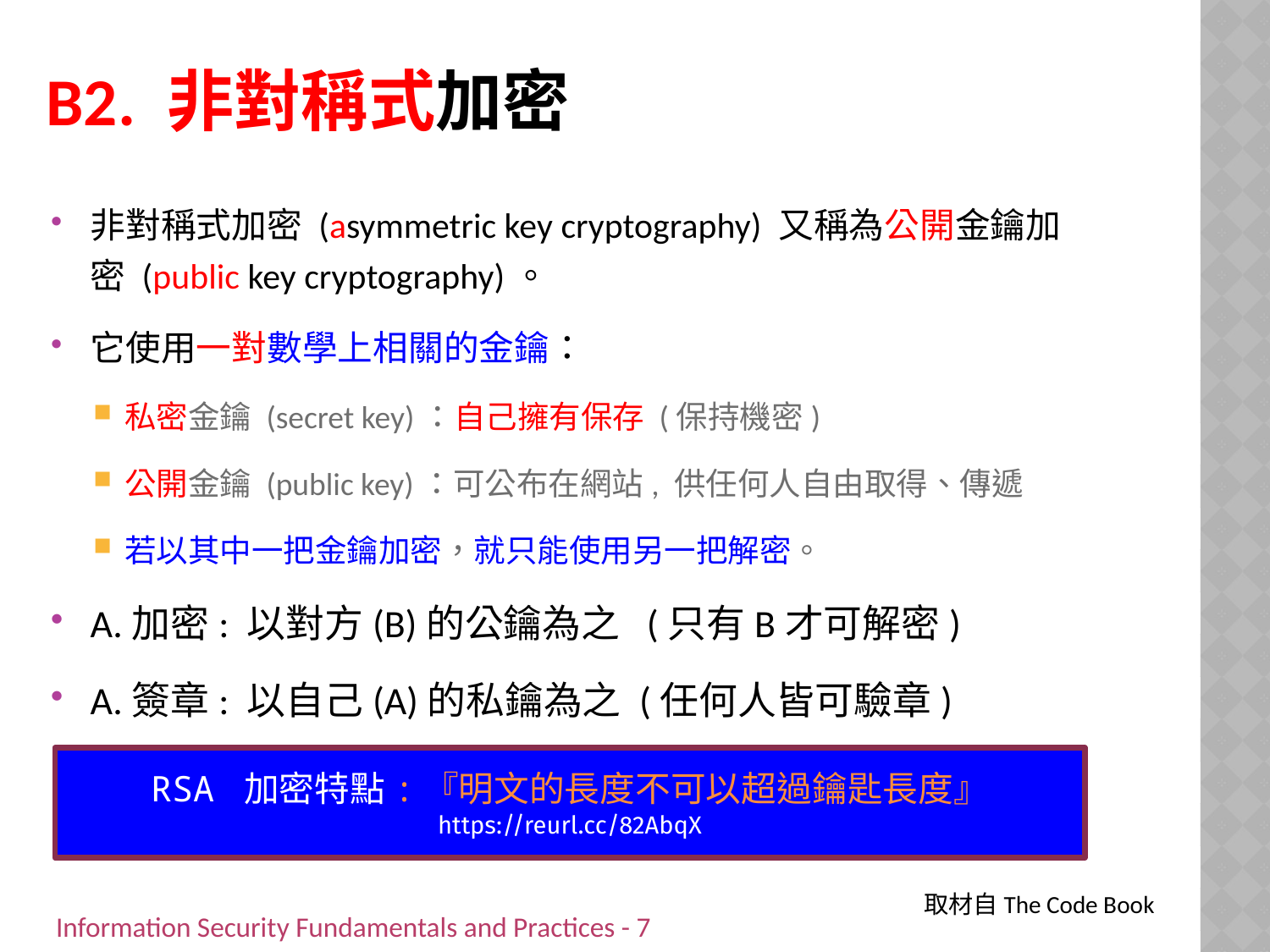

# B2. 非對稱式加密
非對稱式加密 (asymmetric key cryptography) 又稱為公開金鑰加密 (public key cryptography)。
它使用一對數學上相關的金鑰：
私密金鑰 (secret key)：自己擁有保存 (保持機密)
公開金鑰 (public key)：可公布在網站, 供任何人自由取得、傳遞
若以其中一把金鑰加密，就只能使用另一把解密。
A.加密: 以對方(B)的公鑰為之  (只有B才可解密)
A.簽章: 以自己(A)的私鑰為之 (任何人皆可驗章)

RSA 加密特點:『明文的長度不可以超過鑰匙長度』 https://reurl.cc/82AbqX
取材自The Code Book